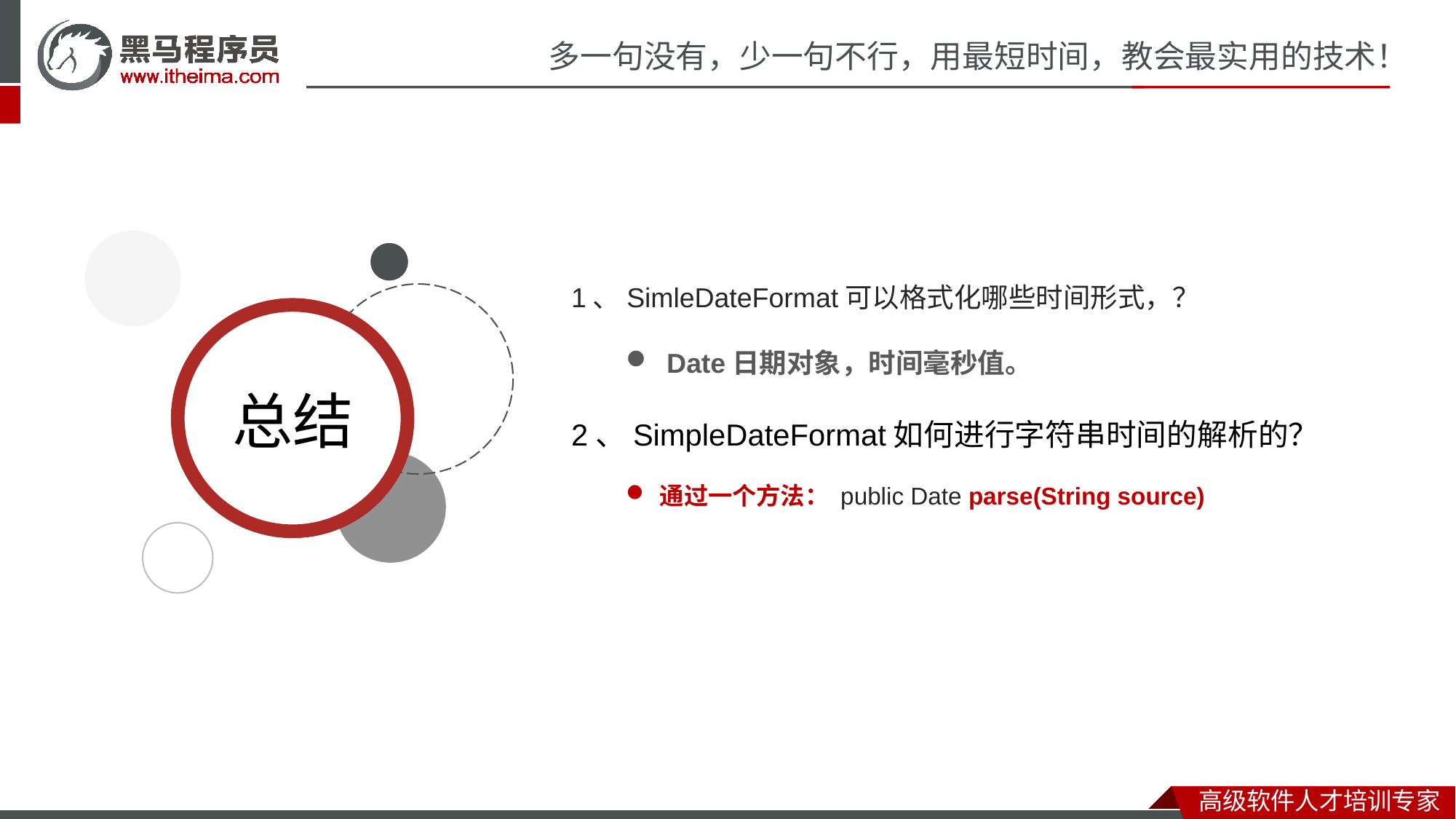

1、SimleDateFormat可以格式化哪些时间形式，？
Date日期对象，时间毫秒值。
2、SimpleDateFormat如何进行字符串时间的解析的？
通过一个方法： public Date parse​(String source)